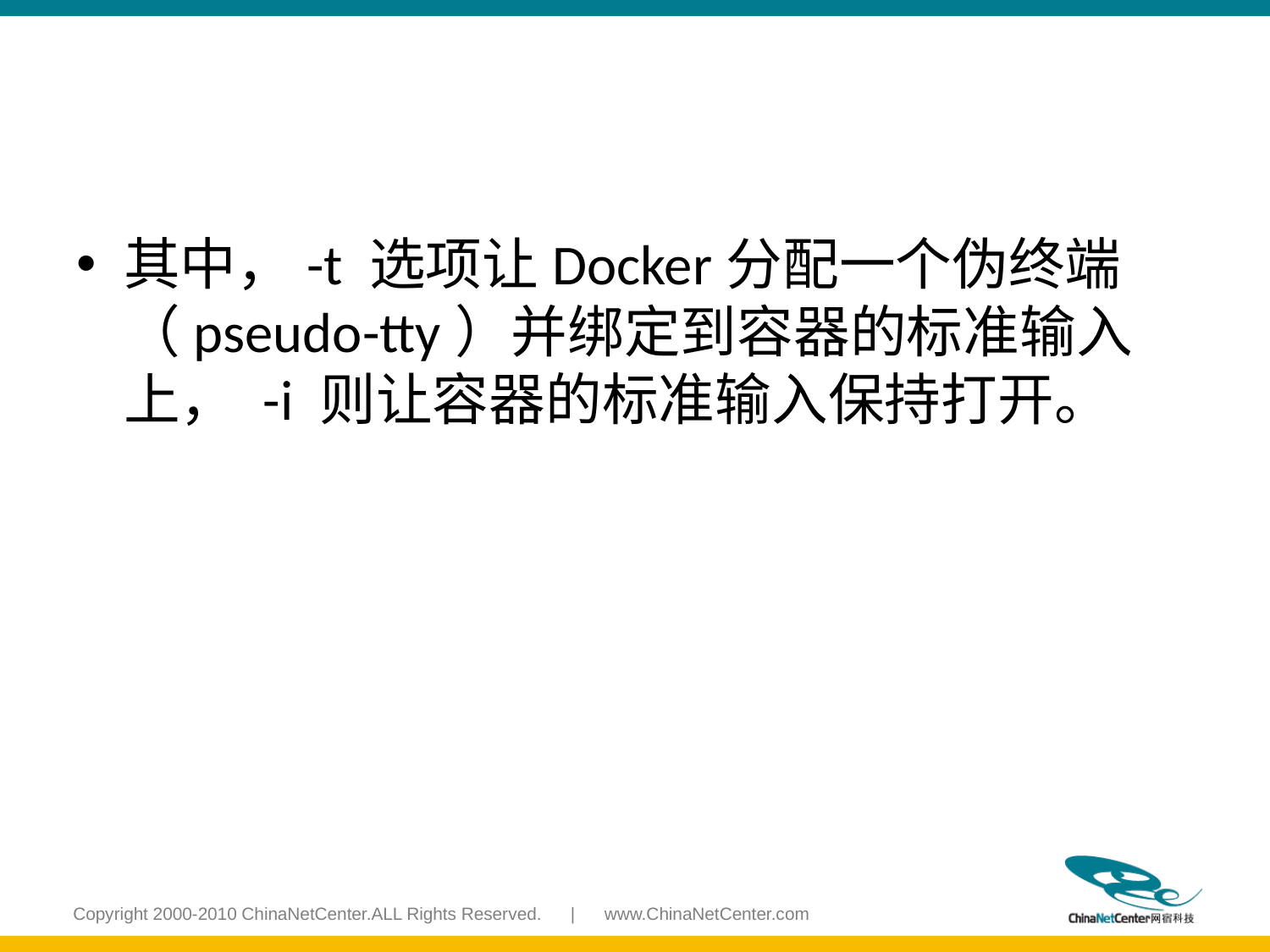

#
其中，-t 选项让Docker分配一个伪终端（pseudo-tty）并绑定到容器的标准输入上， -i 则让容器的标准输入保持打开。